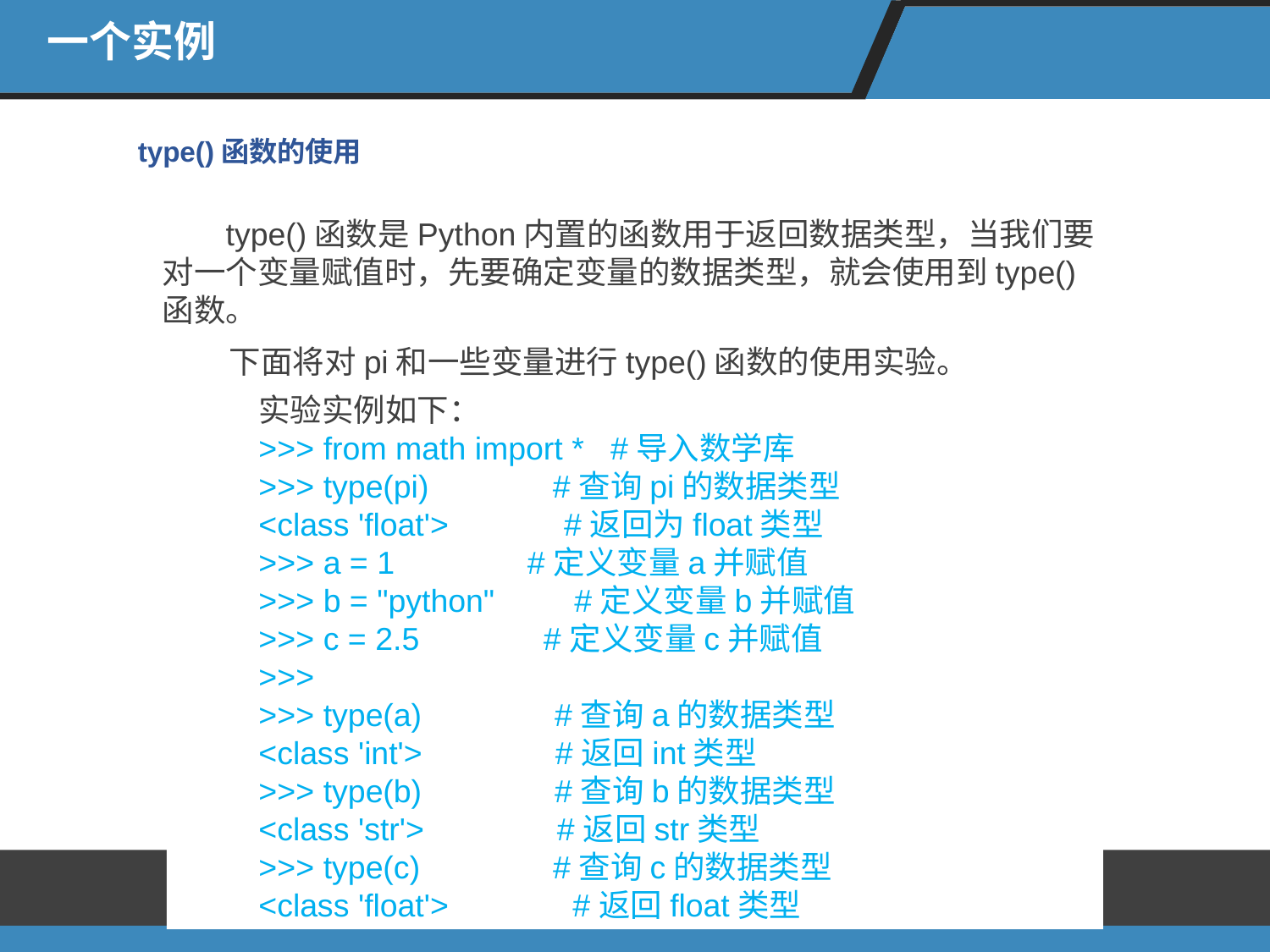

一个实例
type()函数的使用
type()函数是Python内置的函数用于返回数据类型，当我们要对一个变量赋值时，先要确定变量的数据类型，就会使用到type()函数。
下面将对pi和一些变量进行type()函数的使用实验。
实验实例如下：
>>> from math import *   #导入数学库
>>> type(pi)              #查询pi的数据类型
<class 'float'>             #返回为float类型
>>> a = 1               #定义变量a并赋值
>>> b = "python"         #定义变量b并赋值
>>> c = 2.5              #定义变量c并赋值
>>>
>>> type(a)               #查询a的数据类型
<class 'int'>               #返回int类型
>>> type(b)               #查询b的数据类型
<class 'str'>               #返回str类型
>>> type(c)               #查询c的数据类型
<class 'float'>              #返回float类型